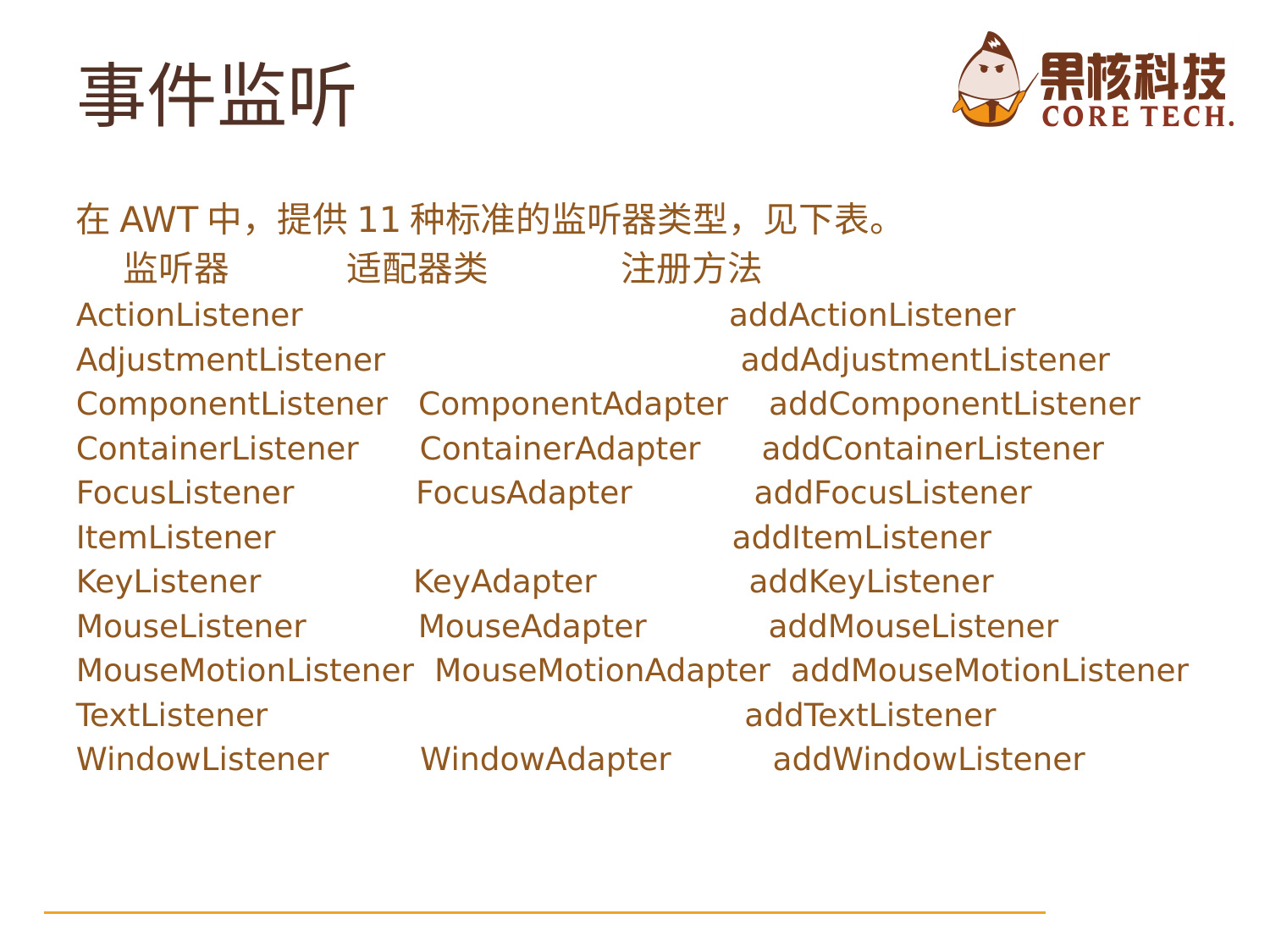

# 事件监听
在AWT中，提供11种标准的监听器类型，见下表。
     监听器               适配器类                 注册方法
ActionListener                                          addActionListener
AdjustmentListener                                   addAdjustmentListener
ComponentListener   ComponentAdapter    addComponentListener
ContainerListener      ContainerAdapter      addContainerListener
FocusListener            FocusAdapter            addFocusListener
ItemListener                                             addItemListener
KeyListener               KeyAdapter               addKeyListener
MouseListener           MouseAdapter            addMouseListener
MouseMotionListener  MouseMotionAdapter  addMouseMotionListener
TextListener                                               addTextListener
WindowListener         WindowAdapter          addWindowListener